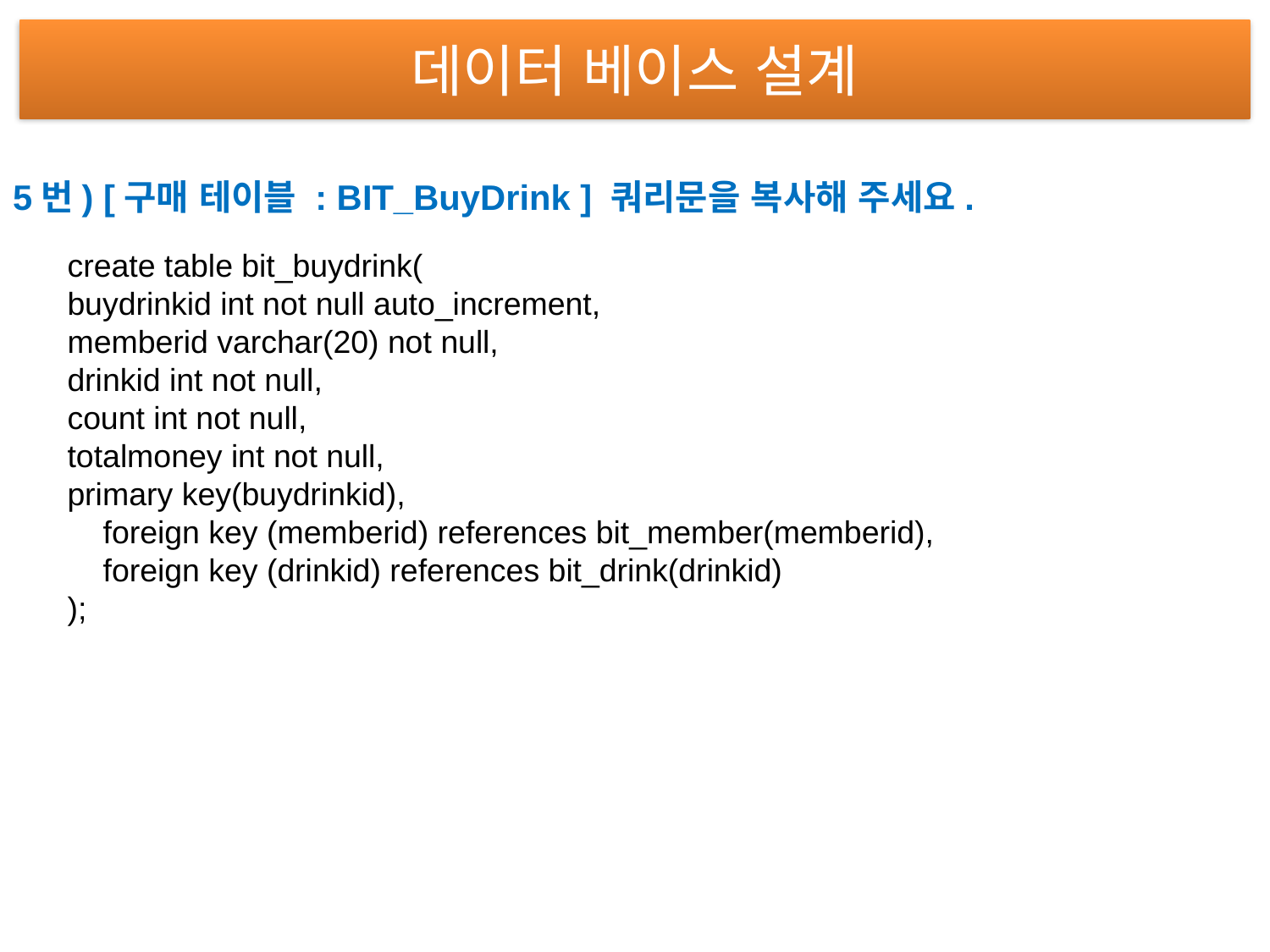

# 데이터 베이스 설계
5번) [구매 테이블 : BIT_BuyDrink ] 쿼리문을 복사해 주세요.

create table bit_buydrink(
buydrinkid int not null auto_increment,
memberid varchar(20) not null,
drinkid int not null,
count int not null,
totalmoney int not null,
primary key(buydrinkid),
    foreign key (memberid) references bit_member(memberid),
    foreign key (drinkid) references bit_drink(drinkid)
);